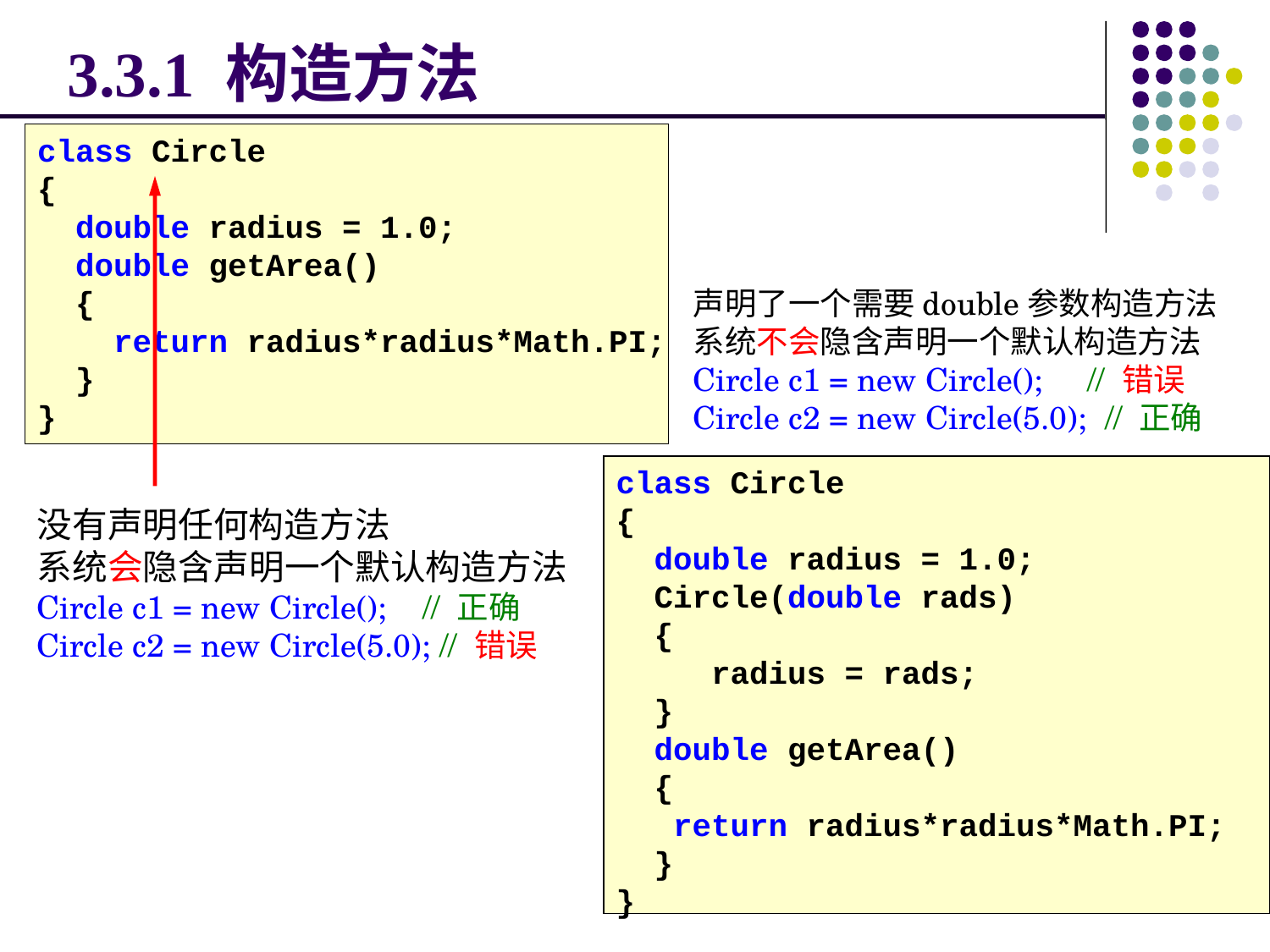

3.3.1 构造方法
class Circle
{
  double radius = 1.0;
  double getArea()
  {
    return radius*radius*Math.PI;
  }
}

声明了一个需要double参数构造方法
系统不会隐含声明一个默认构造方法
Circle c1 = new Circle();     // 错误
Circle c2 = new Circle(5.0);  // 正确
class Circle
{
  double radius = 1.0;
  Circle(double rads)
  {
     radius = rads;
  }
  double getArea()
  {
   return radius*radius*Math.PI;
  }
}

没有声明任何构造方法
系统会隐含声明一个默认构造方法
Circle c1 = new Circle();    // 正确
Circle c2 = new Circle(5.0); // 错误